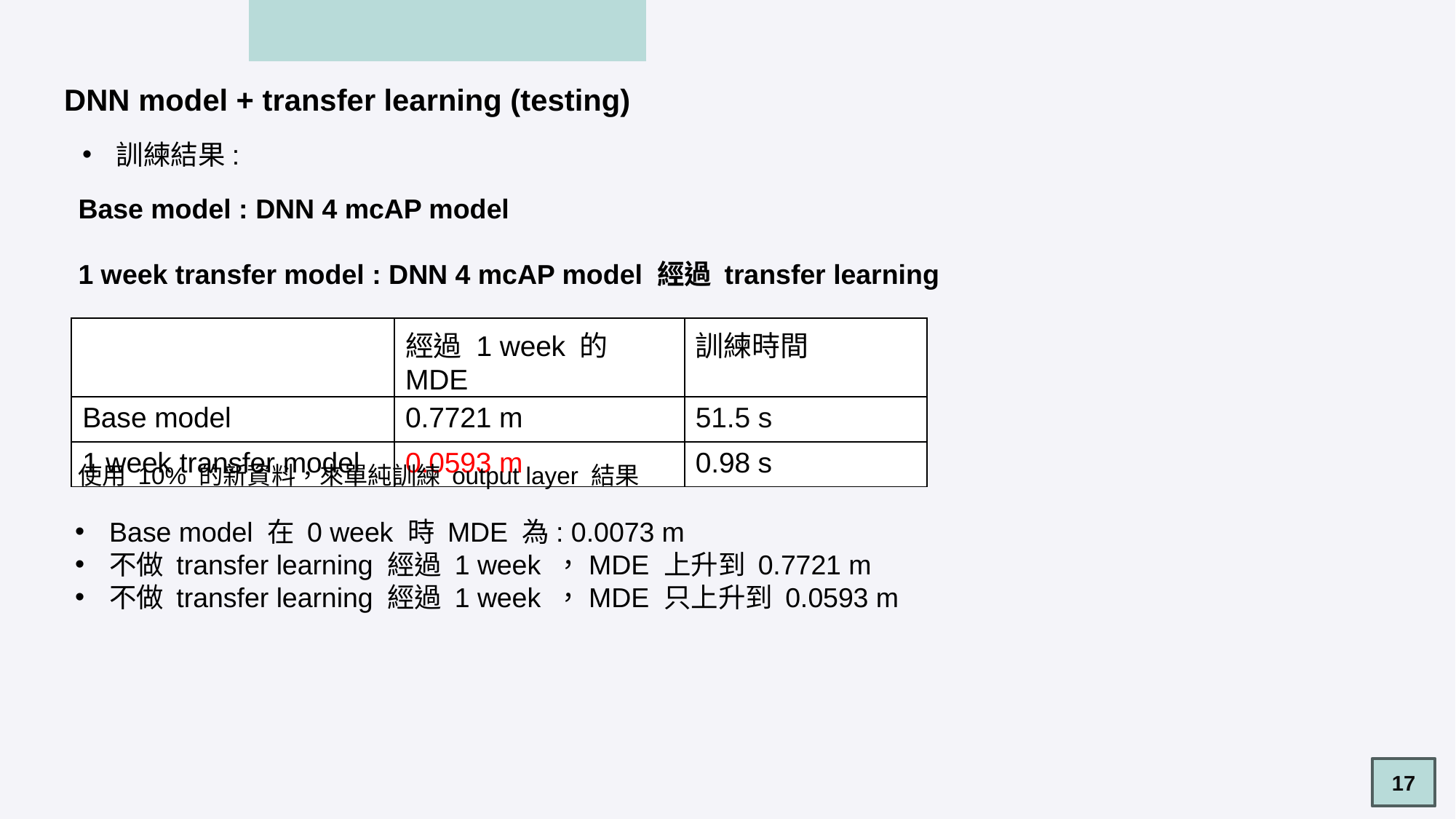

DNN model + transfer learning (testing)
訓練結果:
Base model : DNN 4 mcAP model

1 week transfer model : DNN 4 mcAP model 經過 transfer learning

|  | 經過 1 week 的 MDE | 訓練時間 |
| --- | --- | --- |
| Base model | 0.7721 m | 51.5 s |
| 1 week transfer model | 0.0593 m | 0.98 s |
使用 10% 的新資料，來單純訓練 output layer 結果
Base model 在 0 week 時 MDE 為: 0.0073 m
不做 transfer learning 經過 1 week ，MDE 上升到 0.7721 m
不做 transfer learning 經過 1 week ，MDE 只上升到 0.0593 m
17